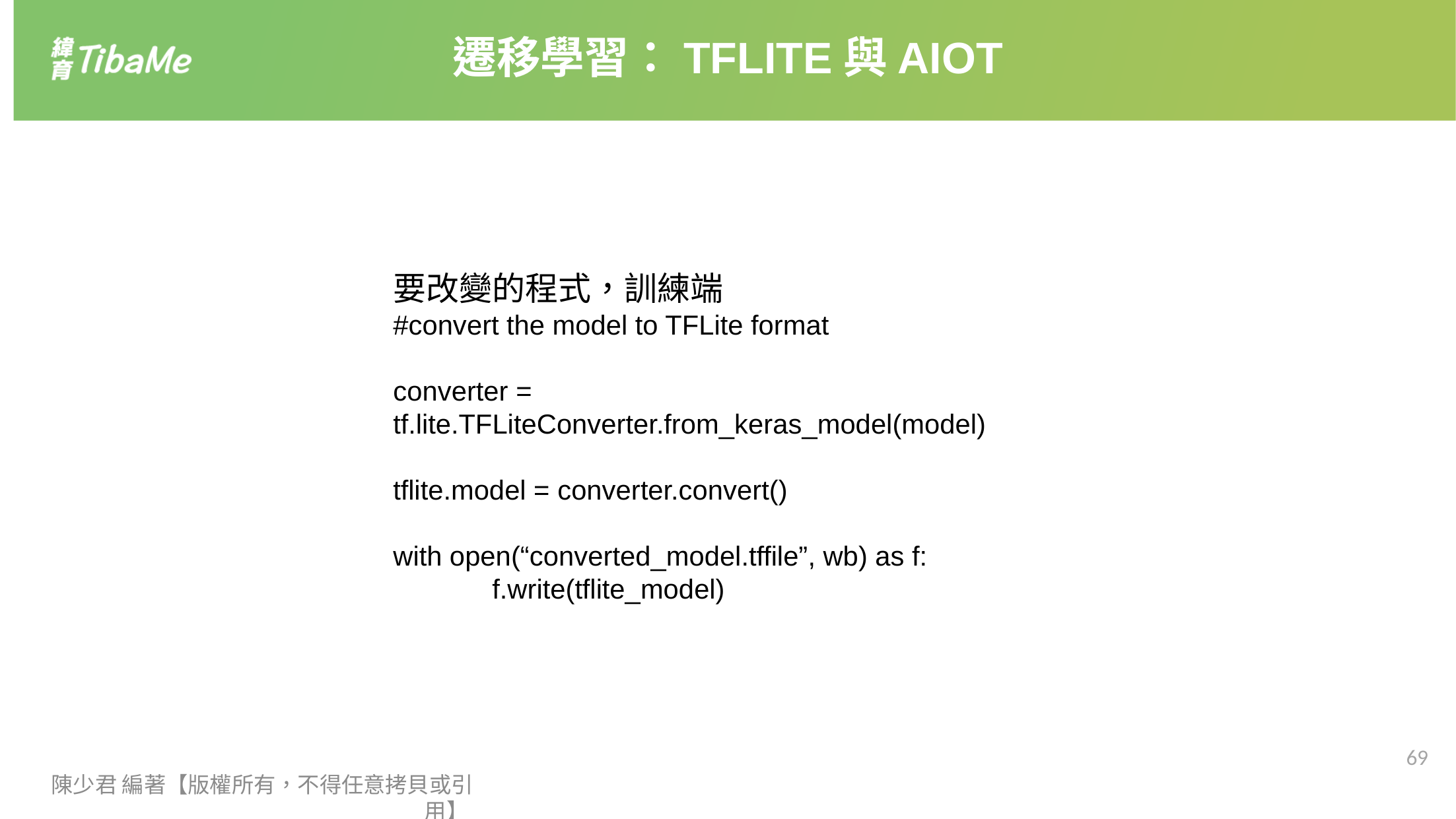

遷移學習：TFLITE與AIOT
要改變的程式，訓練端
#convert the model to TFLite format

converter = tf.lite.TFLiteConverter.from_keras_model(model)

tflite.model = converter.convert()

with open(“converted_model.tffile”, wb) as f:
	f.write(tflite_model)